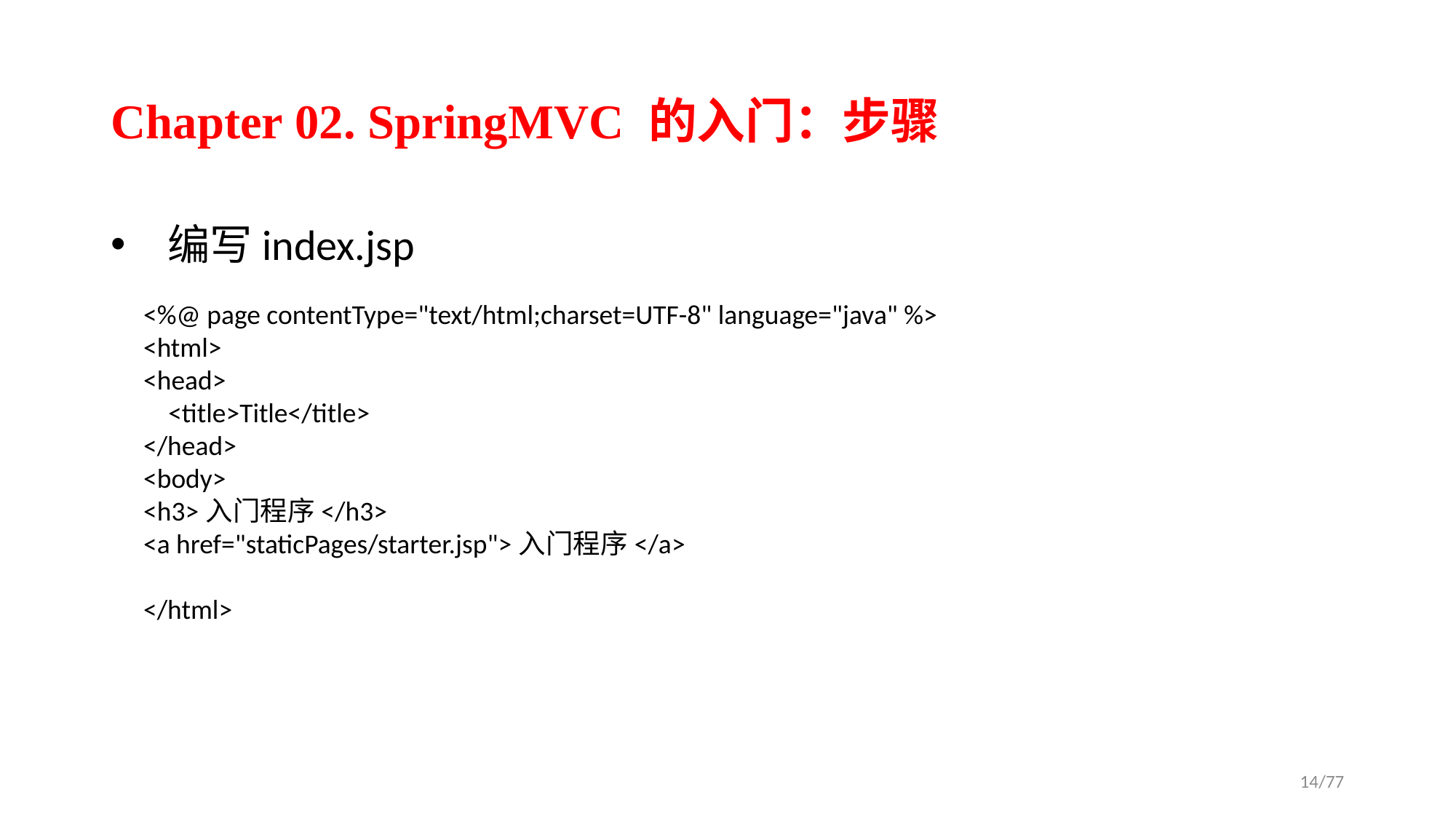

# Chapter 02. SpringMVC 的入门：步骤
  编写index.jsp
<%@ page contentType="text/html;charset=UTF-8" language="java" %>
<html>
<head>
    <title>Title</title>
</head>
<body>
<h3>入门程序</h3>
<a href="staticPages/starter.jsp">入门程序</a>

</html>
14